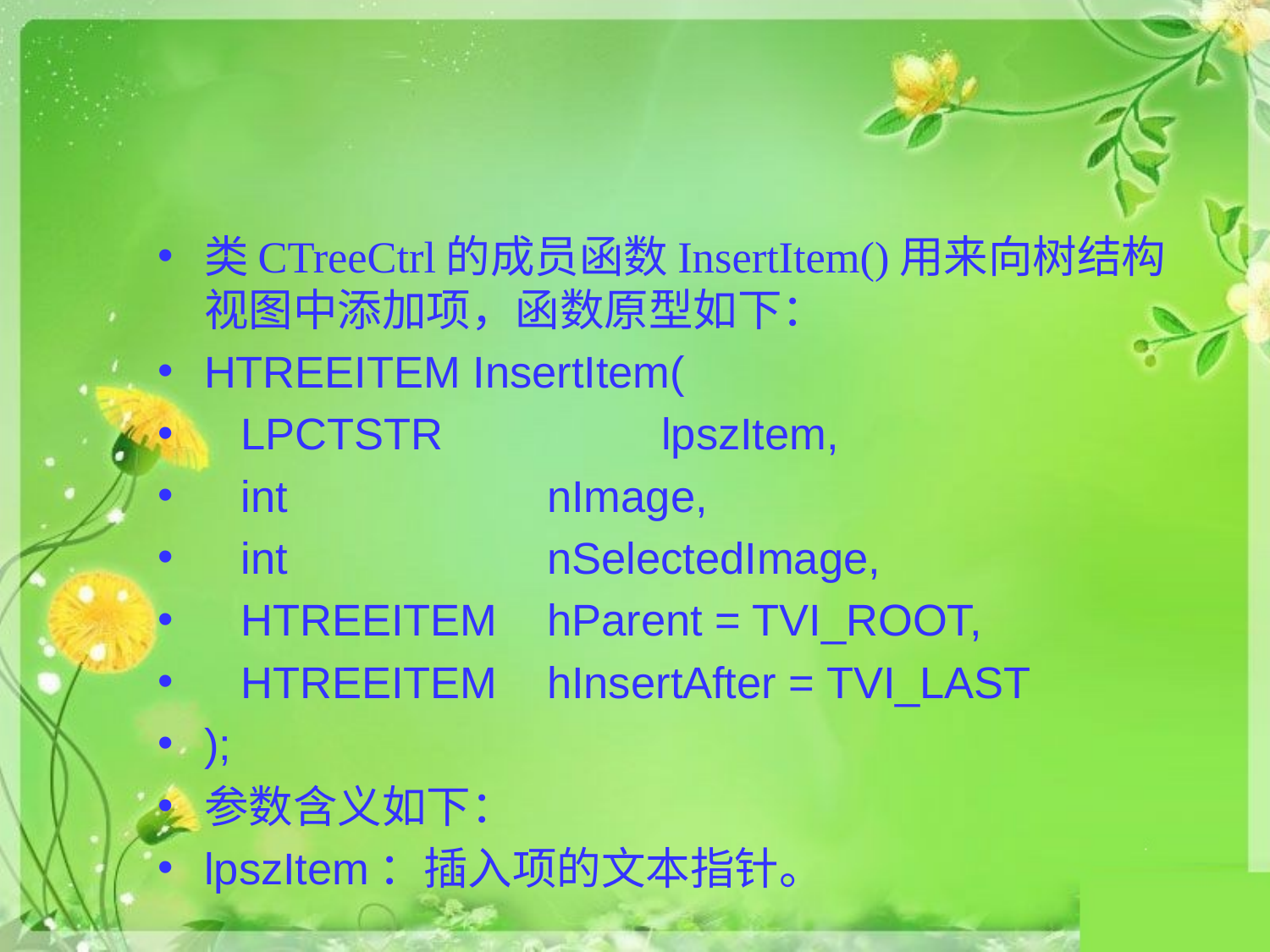

#
类CTreeCtrl的成员函数InsertItem()用来向树结构视图中添加项，函数原型如下：
HTREEITEM InsertItem(
   LPCTSTR 		lpszItem,
   int 			nImage,
   int 			nSelectedImage,
   HTREEITEM 	hParent = TVI_ROOT,
   HTREEITEM 	hInsertAfter = TVI_LAST
);
参数含义如下：
lpszItem：插入项的文本指针。